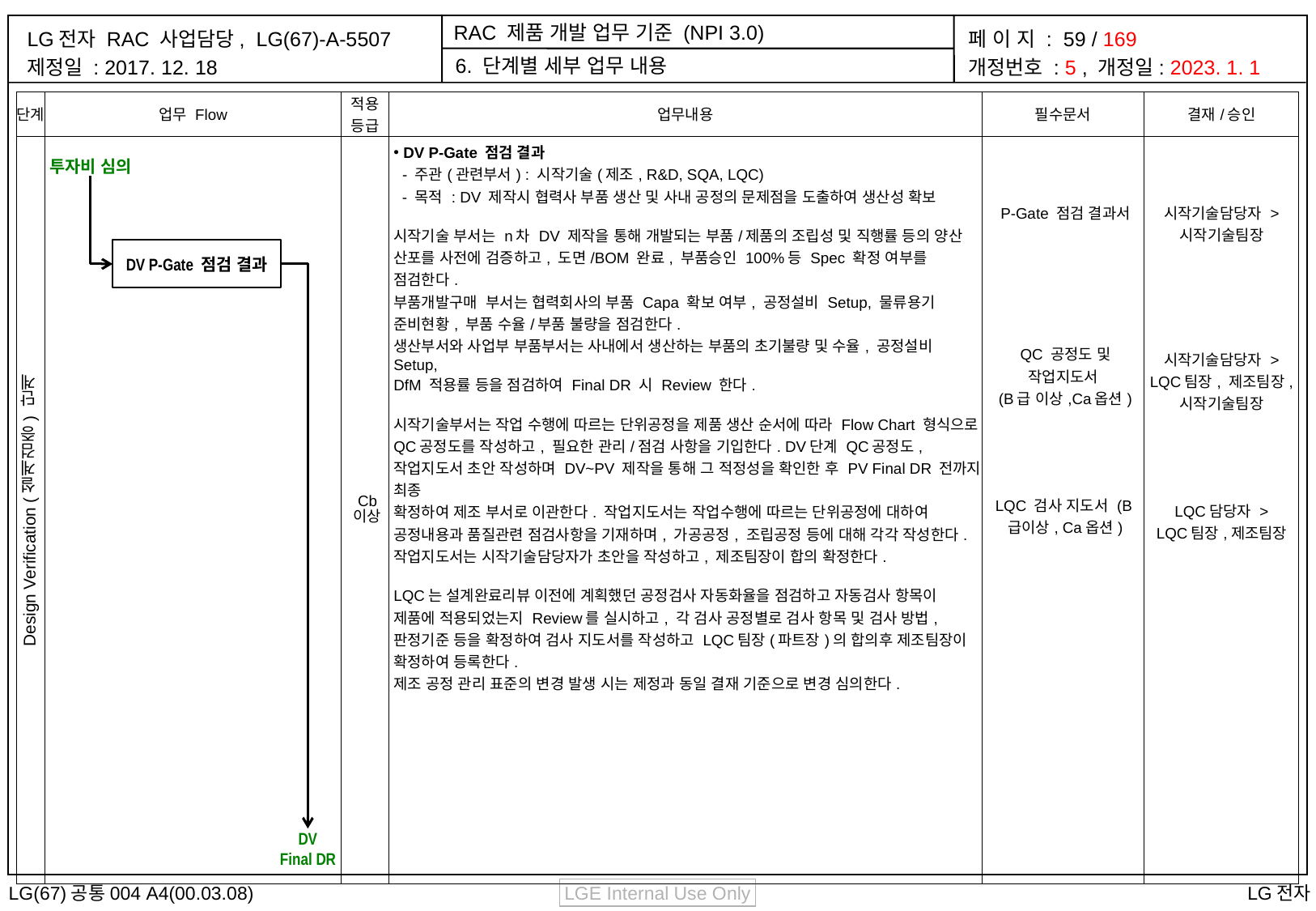

6. 단계별 세부 업무 내용
| 단계 | 업무 Flow | 적용 등급 | 업무내용 | 필수문서 | 결재/승인 |
| --- | --- | --- | --- | --- | --- |
| Design Verification (설계검증) 단계 |  | Cb 이상 | DV P-Gate 점검 결과 - 주관(관련부서) : 시작기술(제조, R&D, SQA, LQC) - 목적 : DV 제작시 협력사 부품 생산 및 사내 공정의 문제점을 도출하여 생산성 확보 시작기술 부서는 n차 DV 제작을 통해 개발되는 부품/제품의 조립성 및 직행률 등의 양산 산포를 사전에 검증하고, 도면/BOM 완료, 부품승인 100%등 Spec 확정 여부를 점검한다. 부품개발구매 부서는 협력회사의 부품 Capa 확보 여부, 공정설비 Setup, 물류용기 준비현황, 부품 수율/부품 불량을 점검한다. 생산부서와 사업부 부품부서는 사내에서 생산하는 부품의 초기불량 및 수율, 공정설비 Setup, DfM 적용률 등을 점검하여 Final DR 시 Review 한다. 시작기술부서는 작업 수행에 따르는 단위공정을 제품 생산 순서에 따라 Flow Chart 형식으로 QC공정도를 작성하고, 필요한 관리/점검 사항을 기입한다. DV단계 QC공정도, 작업지도서 초안 작성하며 DV~PV 제작을 통해 그 적정성을 확인한 후 PV Final DR 전까지 최종 확정하여 제조 부서로 이관한다. 작업지도서는 작업수행에 따르는 단위공정에 대하여 공정내용과 품질관련 점검사항을 기재하며, 가공공정, 조립공정 등에 대해 각각 작성한다. 작업지도서는 시작기술담당자가 초안을 작성하고, 제조팀장이 합의 확정한다. LQC는 설계완료리뷰 이전에 계획했던 공정검사 자동화율을 점검하고 자동검사 항목이 제품에 적용되었는지 Review를 실시하고, 각 검사 공정별로 검사 항목 및 검사 방법, 판정기준 등을 확정하여 검사 지도서를 작성하고 LQC팀장(파트장)의 합의후 제조팀장이 확정하여 등록한다. 제조 공정 관리 표준의 변경 발생 시는 제정과 동일 결재 기준으로 변경 심의한다. | P-Gate 점검 결과서 QC 공정도 및 작업지도서 (B급 이상,Ca옵션) LQC 검사 지도서 (B급이상, Ca옵션) | 시작기술담당자 > 시작기술팀장 시작기술담당자 > LQC팀장, 제조팀장, 시작기술팀장 LQC담당자 > LQC팀장,제조팀장 |
투자비 심의
DV P-Gate 점검 결과
DV
Final DR